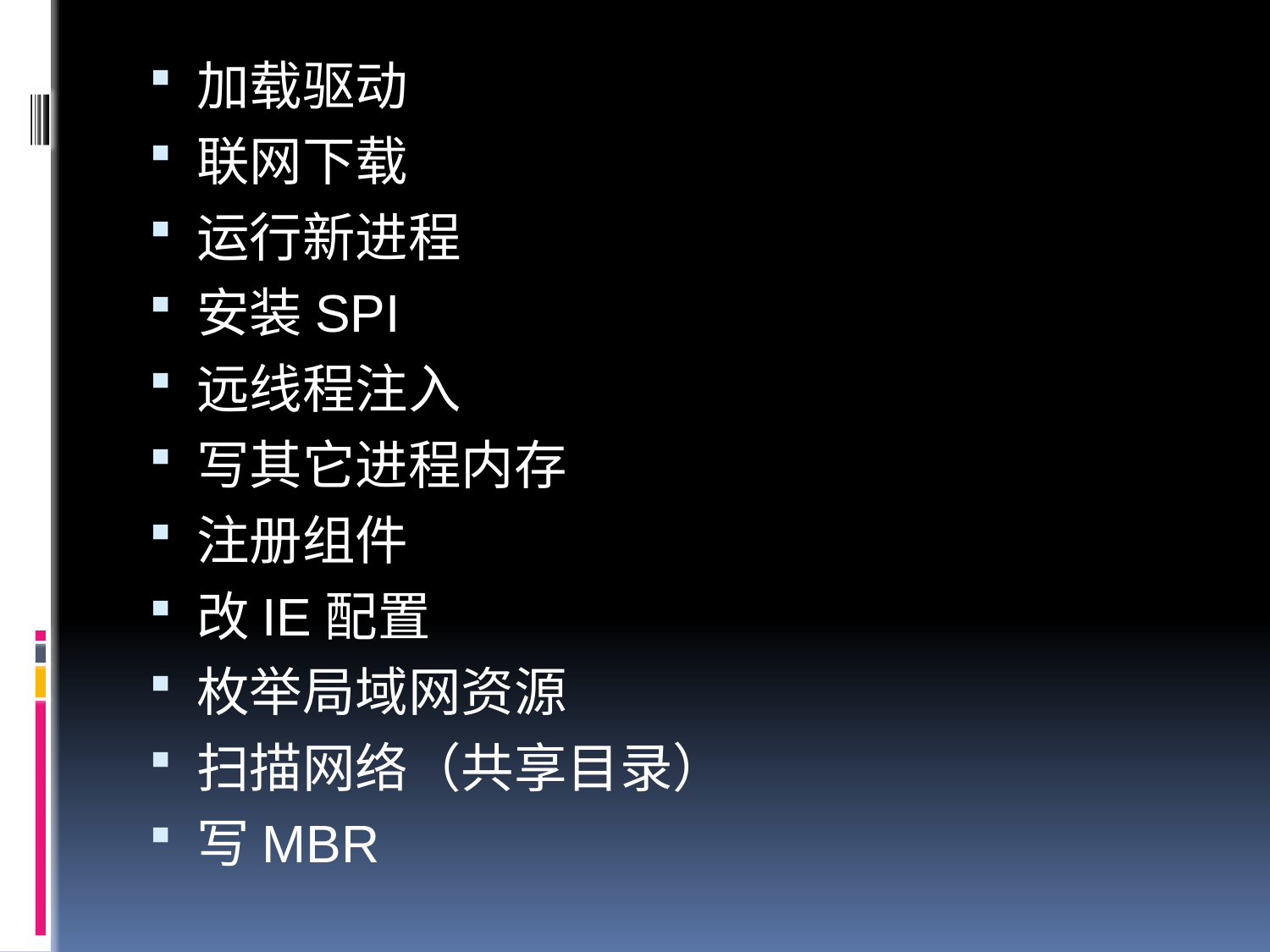

加载驱动
联网下载
运行新进程
安装SPI
远线程注入
写其它进程内存
注册组件
改IE配置
枚举局域网资源
扫描网络（共享目录）
写MBR